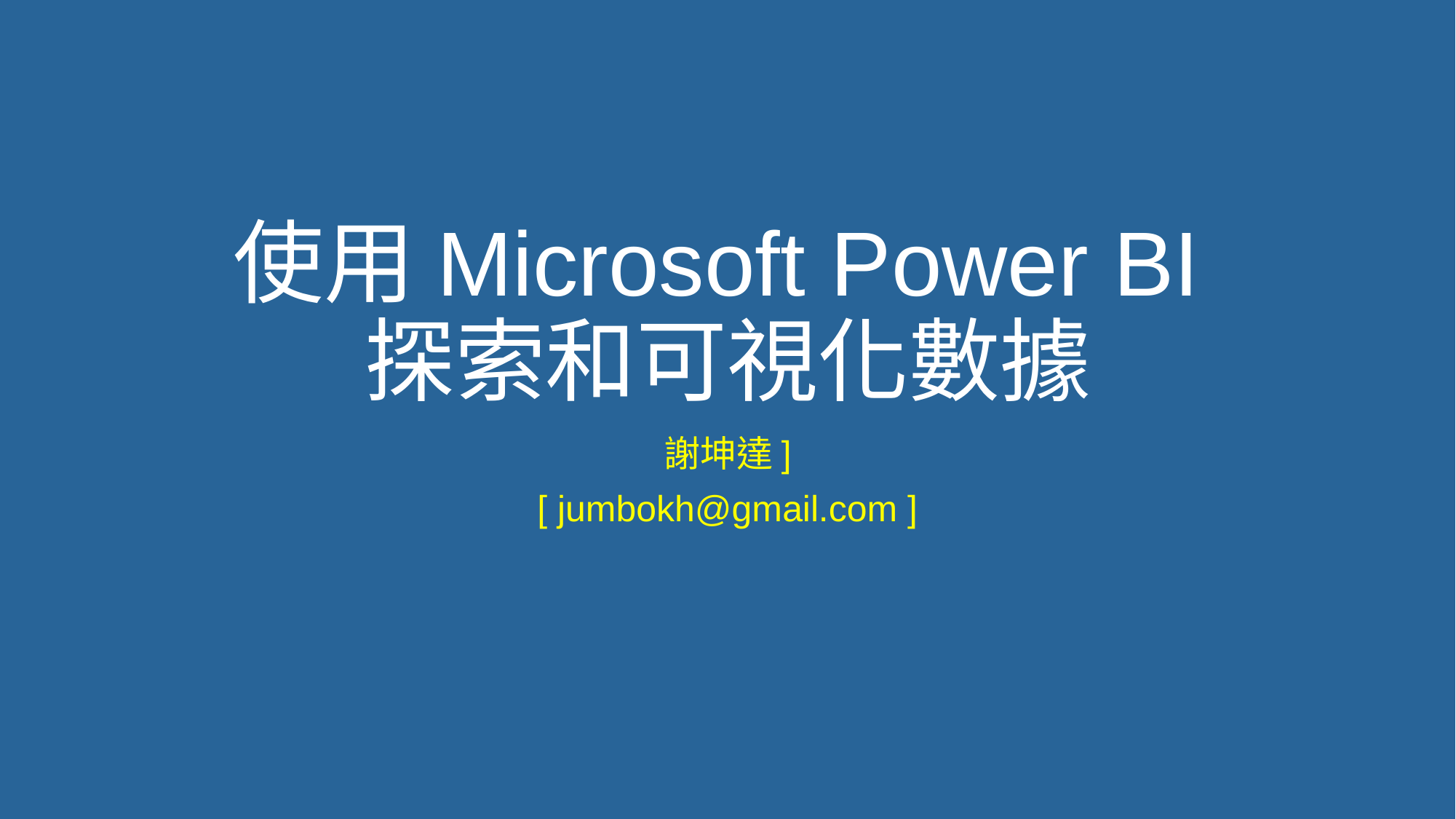

# 使用Microsoft Power BI探索和可視化數據
謝坤達]
[ jumbokh@gmail.com ]